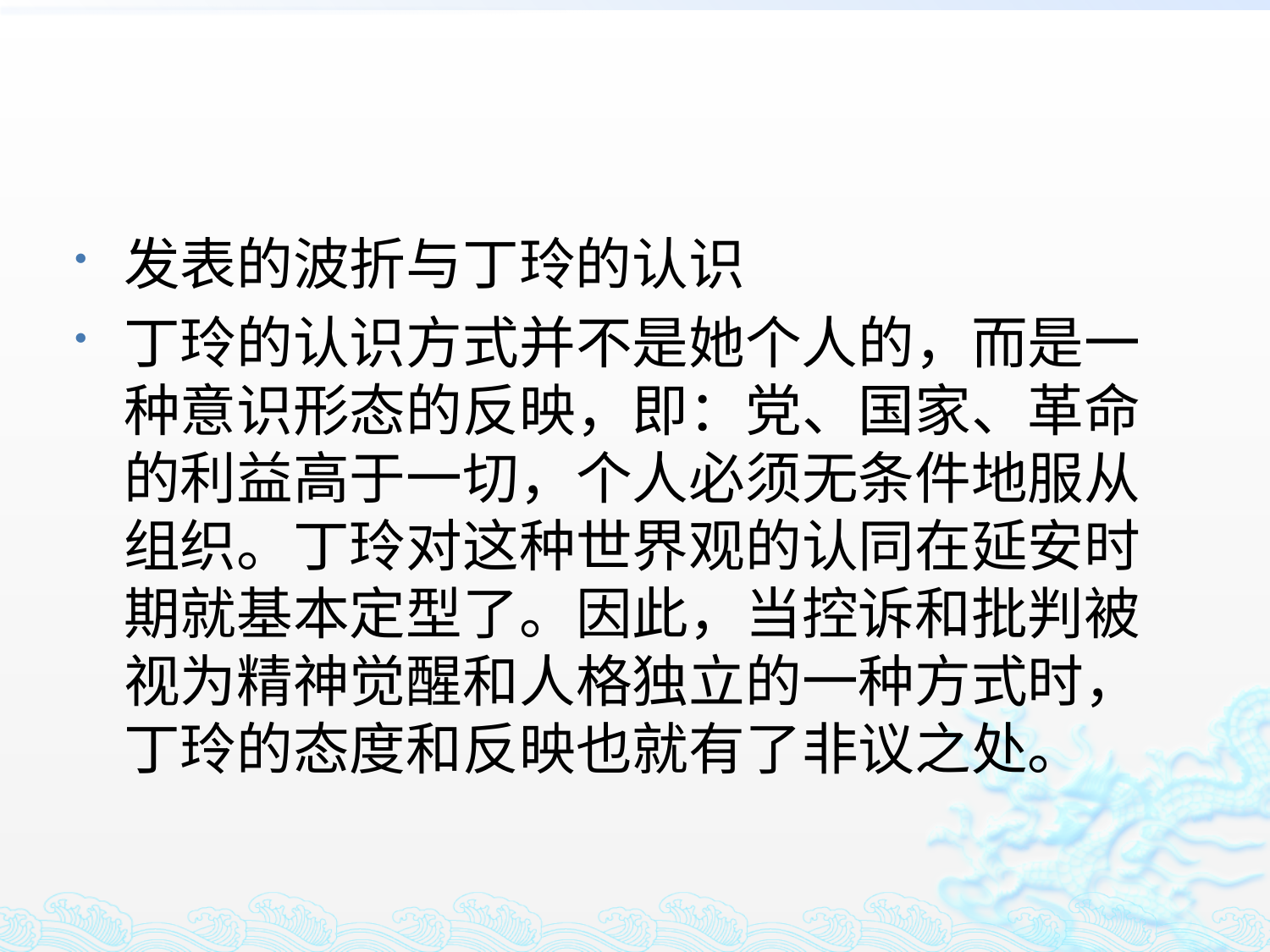

#
发表的波折与丁玲的认识
丁玲的认识方式并不是她个人的，而是一种意识形态的反映，即：党、国家、革命的利益高于一切，个人必须无条件地服从组织。丁玲对这种世界观的认同在延安时期就基本定型了。因此，当控诉和批判被视为精神觉醒和人格独立的一种方式时，丁玲的态度和反映也就有了非议之处。